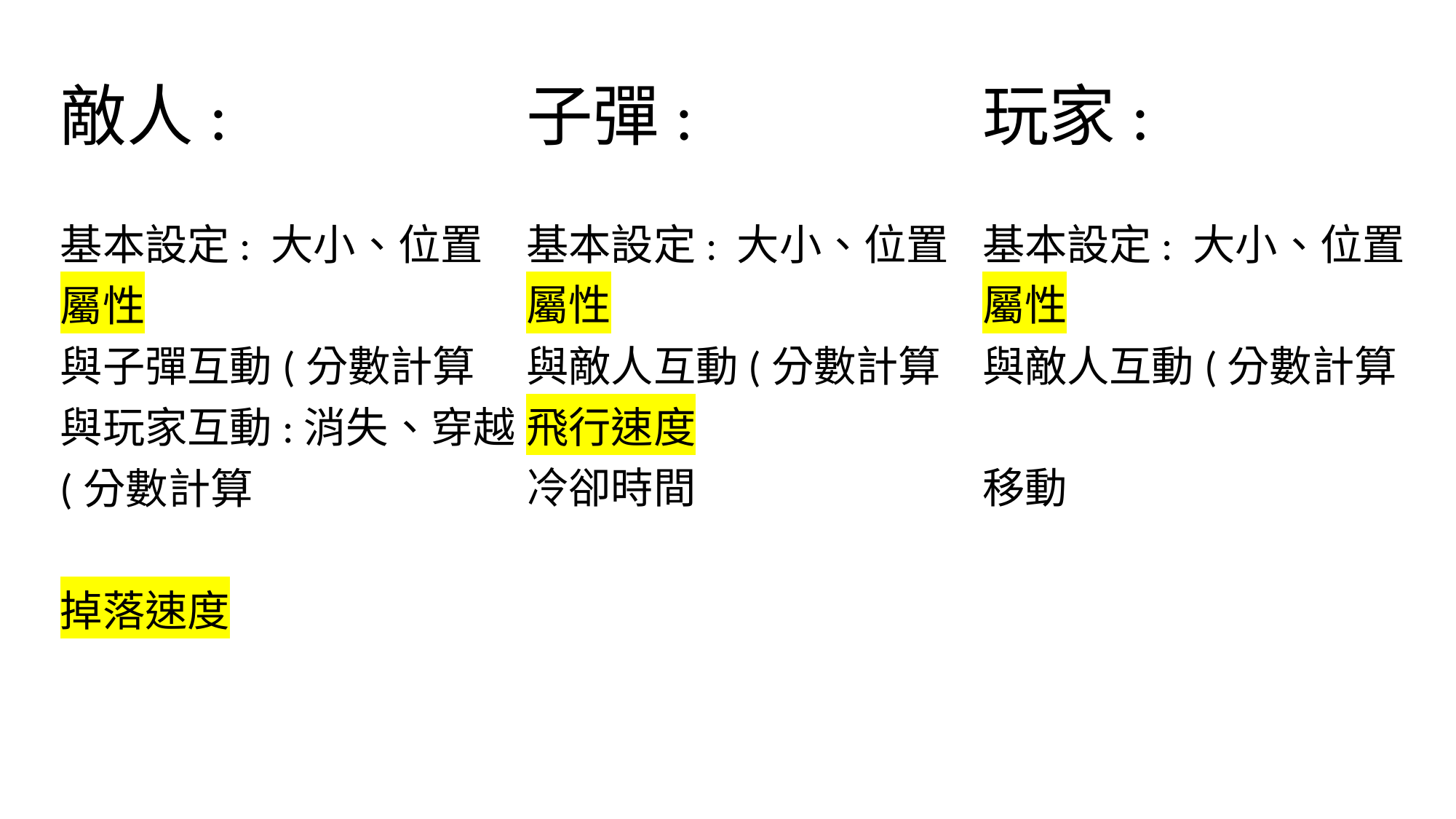

# 敵人:
子彈:
玩家:
基本設定: 大小、位置
屬性
與子彈互動(分數計算
與玩家互動:消失、穿越
(分數計算

掉落速度

基本設定: 大小、位置
屬性
與敵人互動(分數計算
飛行速度
冷卻時間
基本設定: 大小、位置
屬性
與敵人互動(分數計算

移動